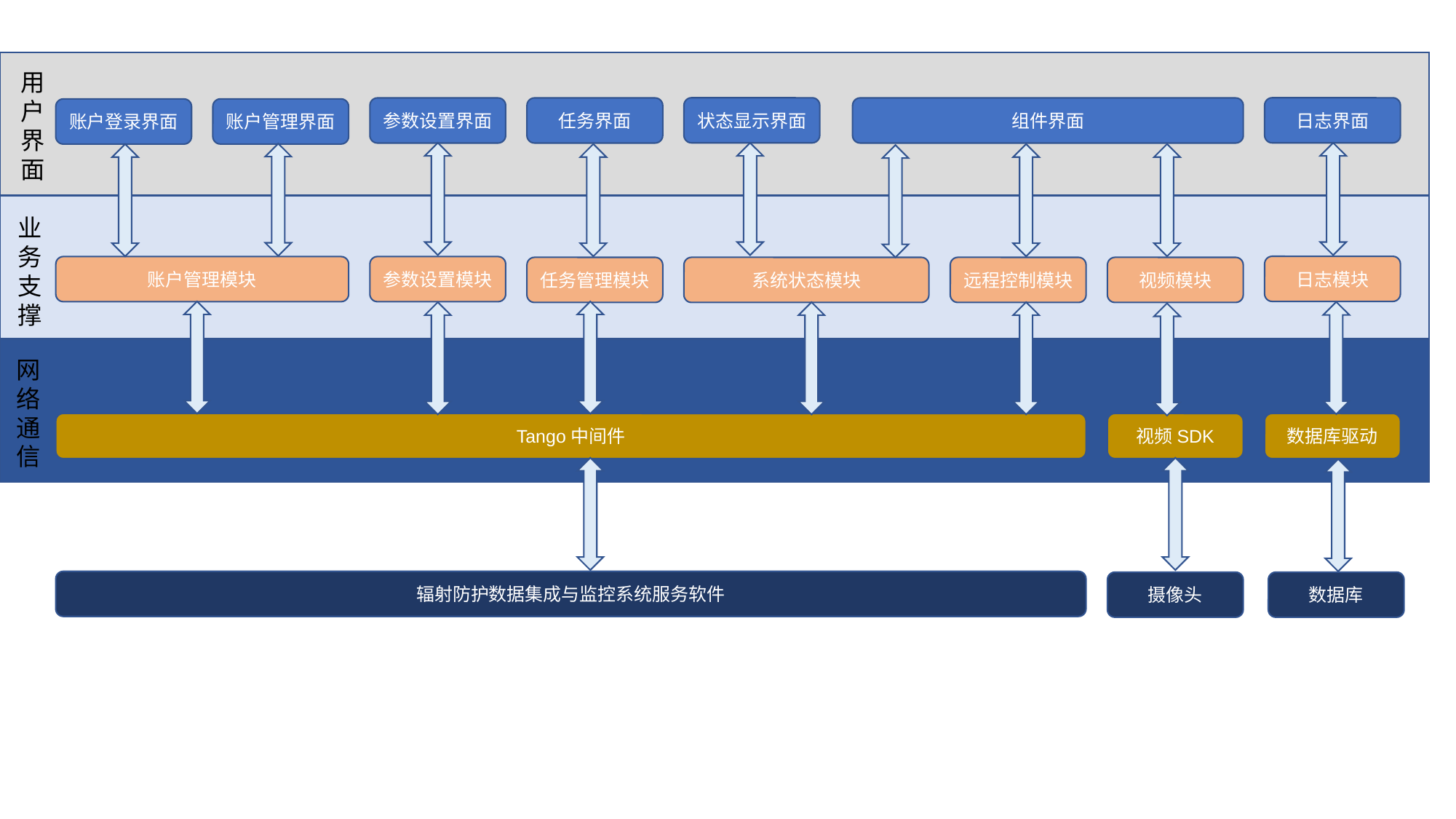

用户界面
日志界面
状态显示界面
任务界面
参数设置界面
组件界面
账户管理界面
账户登录界面

业务支撑
日志模块
账户管理模块
参数设置模块
任务管理模块
系统状态模块
远程控制模块
视频模块

网络通信
数据库驱动
Tango中间件
视频SDK

辐射防护数据集成与监控系统服务软件
数据库
摄像头